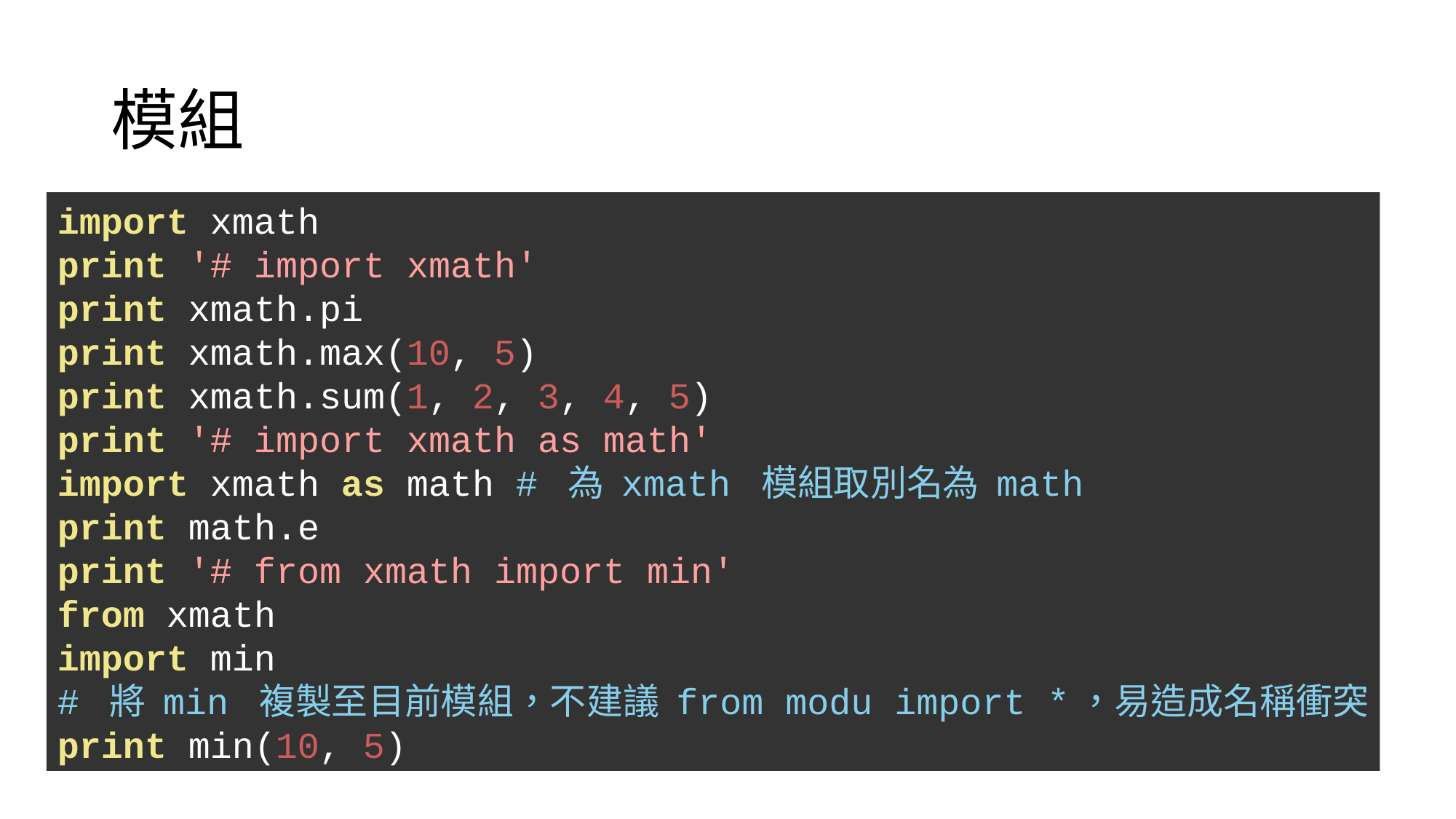

# 模組
import xmath
print '# import xmath'
print xmath.pi
print xmath.max(10, 5)
print xmath.sum(1, 2, 3, 4, 5)
print '# import xmath as math'
import xmath as math # 為 xmath 模組取別名為 math
print math.e
print '# from xmath import min'
from xmath
import min
# 將 min 複製至目前模組，不建議 from modu import *，易造成名稱衝突
print min(10, 5)

很多函式與變數
區別其他開發者撰寫的函式
避免名稱空間衝突問題
建立.py檔案就是建立模組
原始碼檔名就是模組名稱
如果沒有會引發ImportError